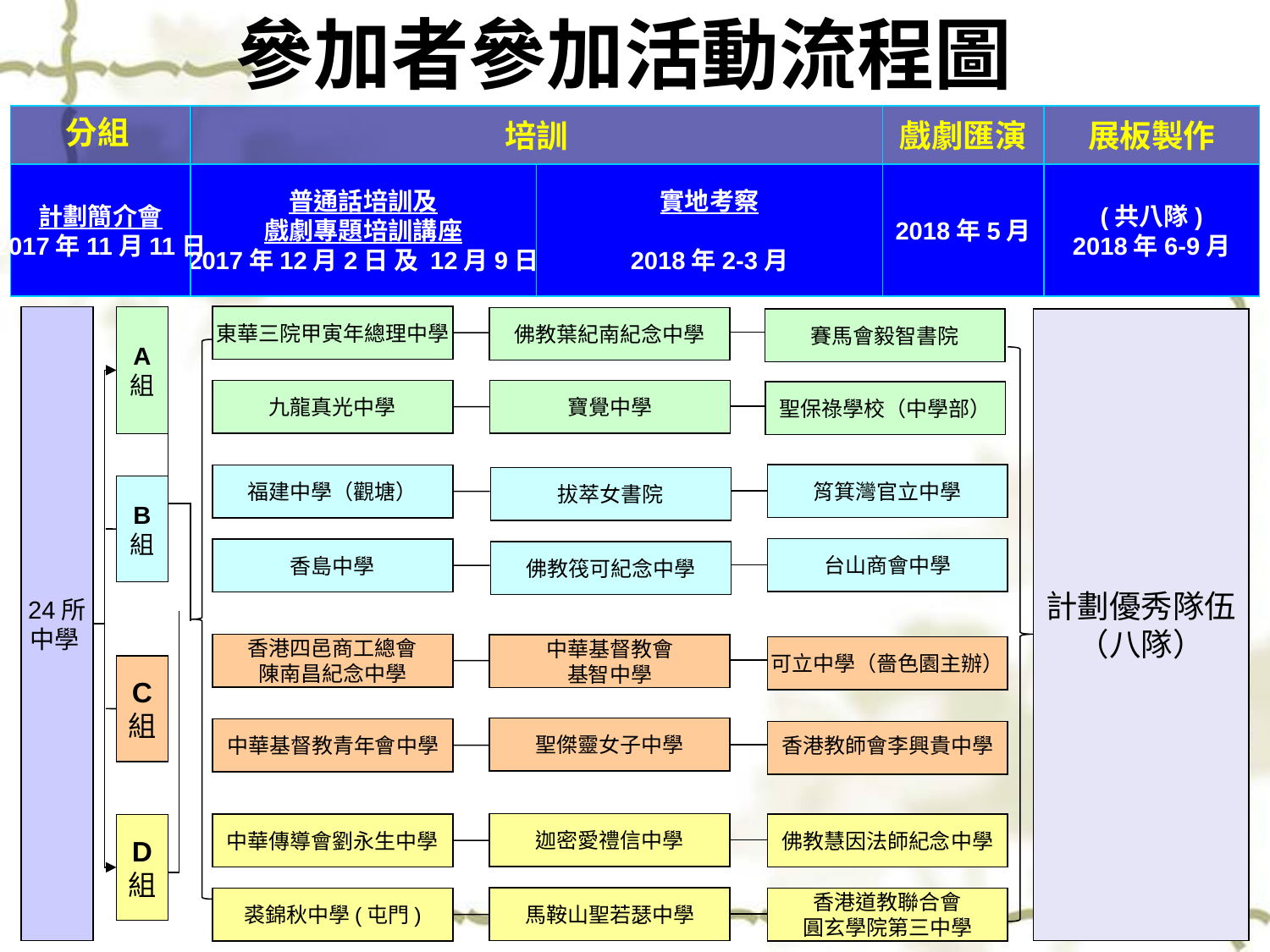

參加者參加活動流程圖
分組
培訓
戲劇匯演
展板製作
計劃簡介會
2017年11月11日
普通話培訓及
戲劇專題培訓講座
2017年12月2日 及 12月9日
實地考察

2018年2-3月
2018年5月
(共八隊)
2018年6-9月
東華三院甲寅年總理中學
佛教葉紀南紀念中學
賽馬會毅智書院
九龍真光中學
寶覺中學
聖保祿學校（中學部）
筲箕灣官立中學
福建中學（觀塘）
拔萃女書院
台山商會中學
香島中學
佛教筏可紀念中學
香港四邑商工總會
陳南昌紀念中學

中華基督教會
基智中學

可立中學（嗇色園主辦）

迦密愛禮信中學
中華傳導會劉永生中學
佛教慧因法師紀念中學
馬鞍山聖若瑟中學
裘錦秋中學(屯門)
香港道教聯合會
圓玄學院第三中學
24所
中學
A
組
計劃優秀隊伍
（八隊）

B
組

C
組

聖傑靈女子中學
中華基督教青年會中學
香港教師會李興貴中學
D
組
28